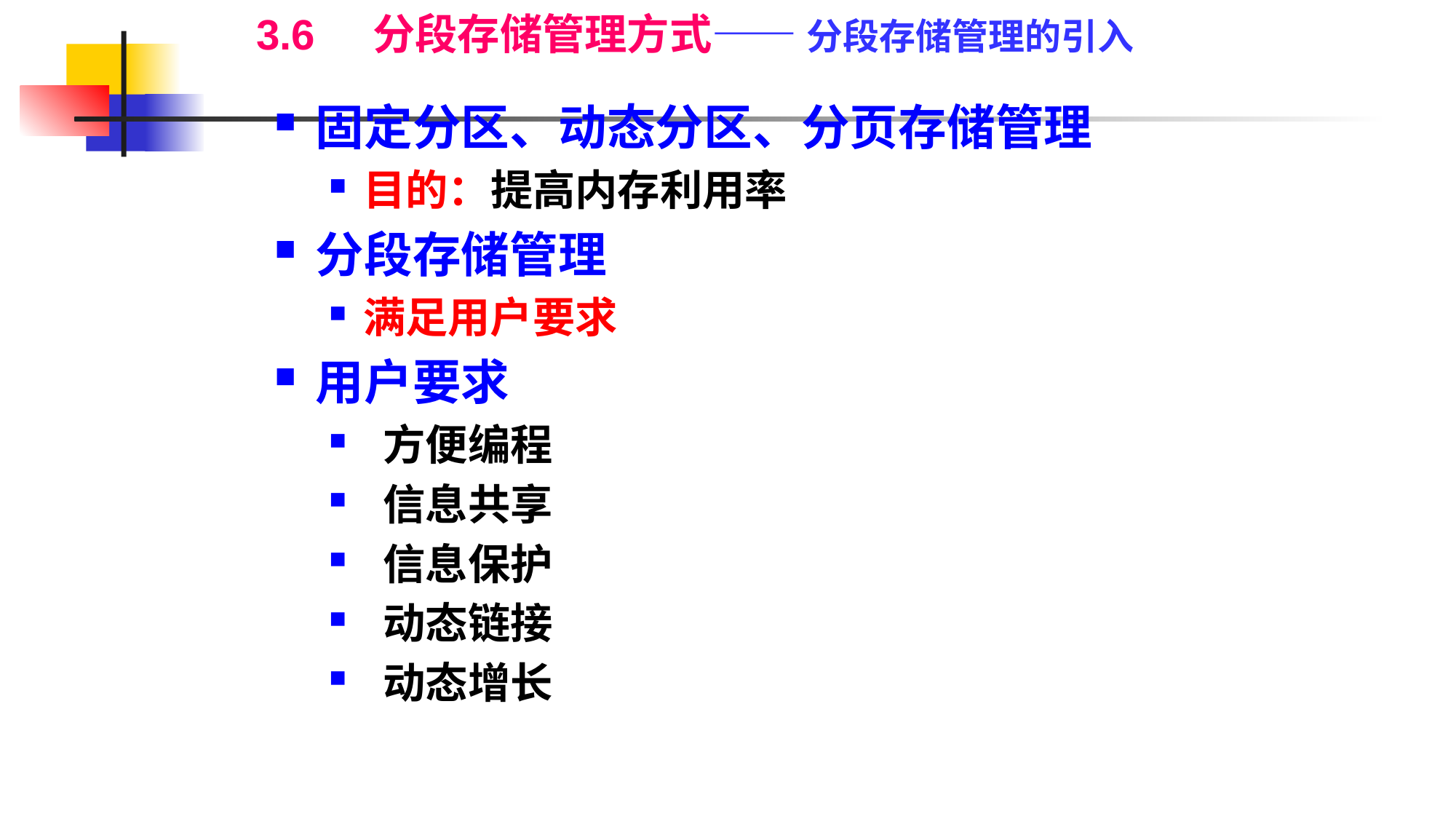

3.6    分段存储管理方式—— 分段存储管理的引入
固定分区、动态分区、分页存储管理
目的：提高内存利用率
分段存储管理
满足用户要求
用户要求
 方便编程
 信息共享
 信息保护
 动态链接
 动态增长